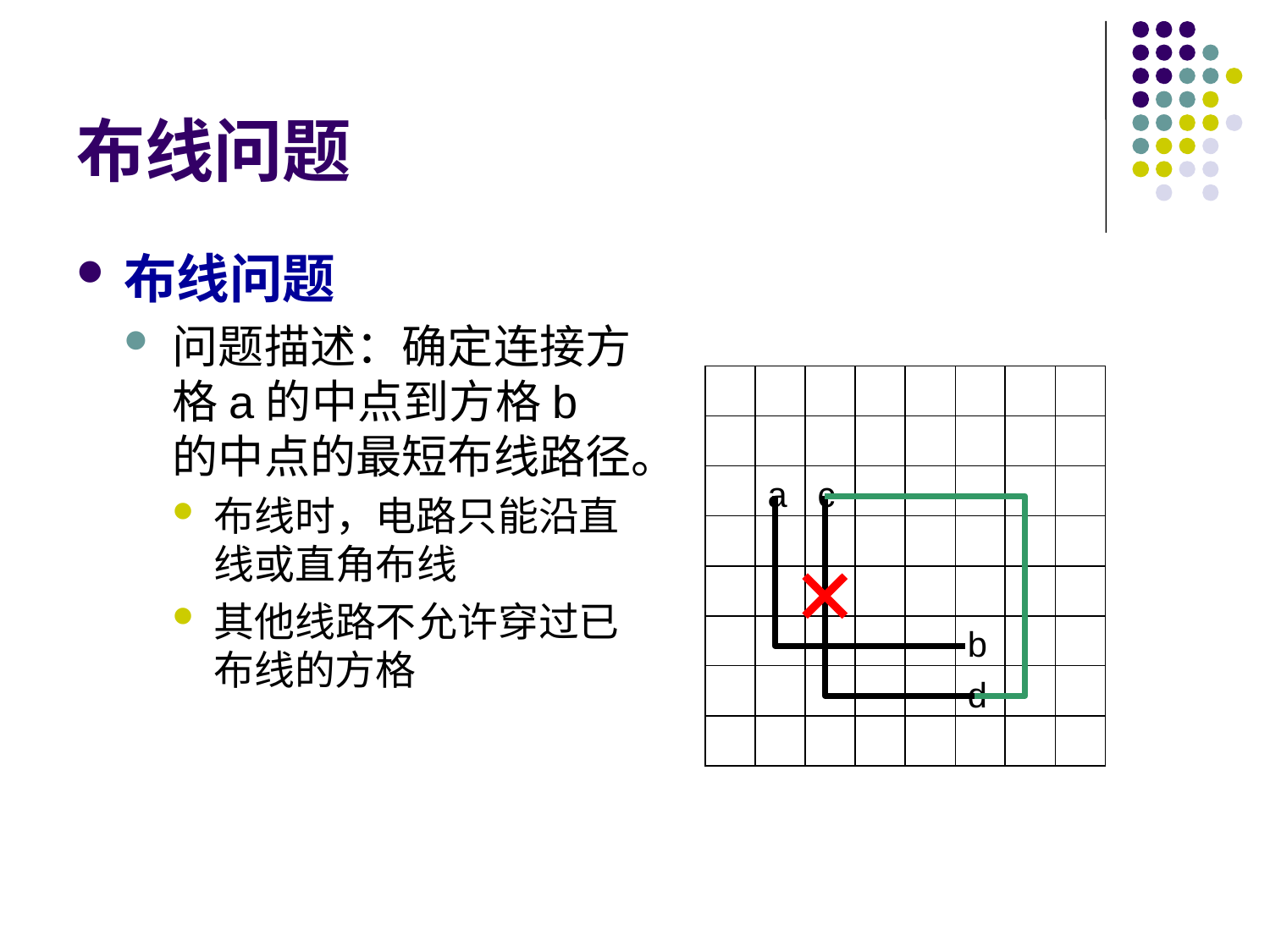

# 布线问题
布线问题
问题描述：确定连接方格a的中点到方格b的中点的最短布线路径。
布线时，电路只能沿直线或直角布线
其他线路不允许穿过已布线的方格

a
c
d

b